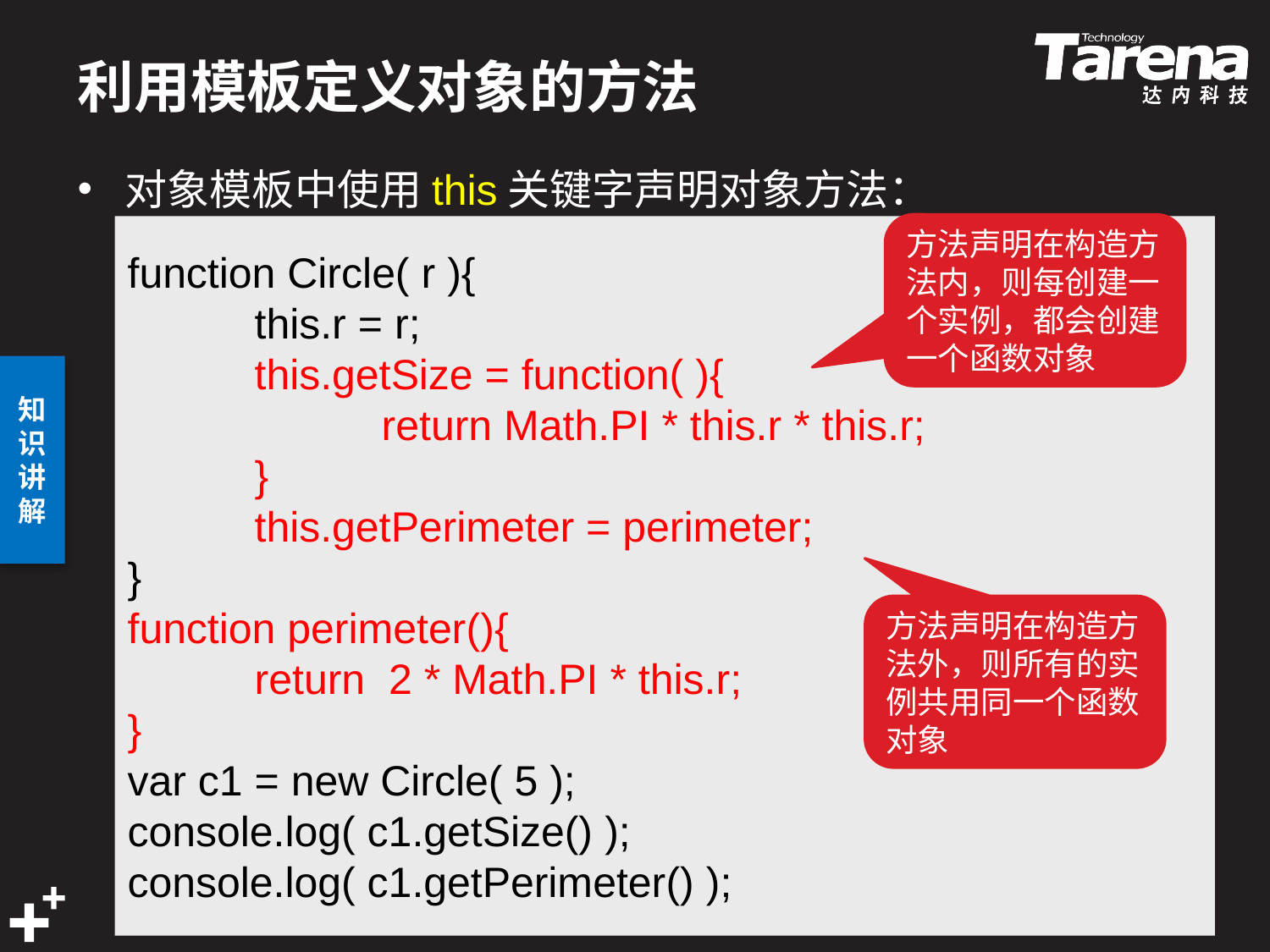

# 利用模板定义对象的方法
对象模板中使用this关键字声明对象方法：
方法声明在构造方法内，则每创建一个实例，都会创建一个函数对象
function Circle( r ){
	this.r = r;
	this.getSize = function( ){
		return Math.PI * this.r * this.r;
	}
	this.getPerimeter = perimeter;
}
function perimeter(){
	return  2 * Math.PI * this.r;
}
var c1 = new Circle( 5 );
console.log( c1.getSize() );
console.log( c1.getPerimeter() );
方法声明在构造方法外，则所有的实例共用同一个函数对象